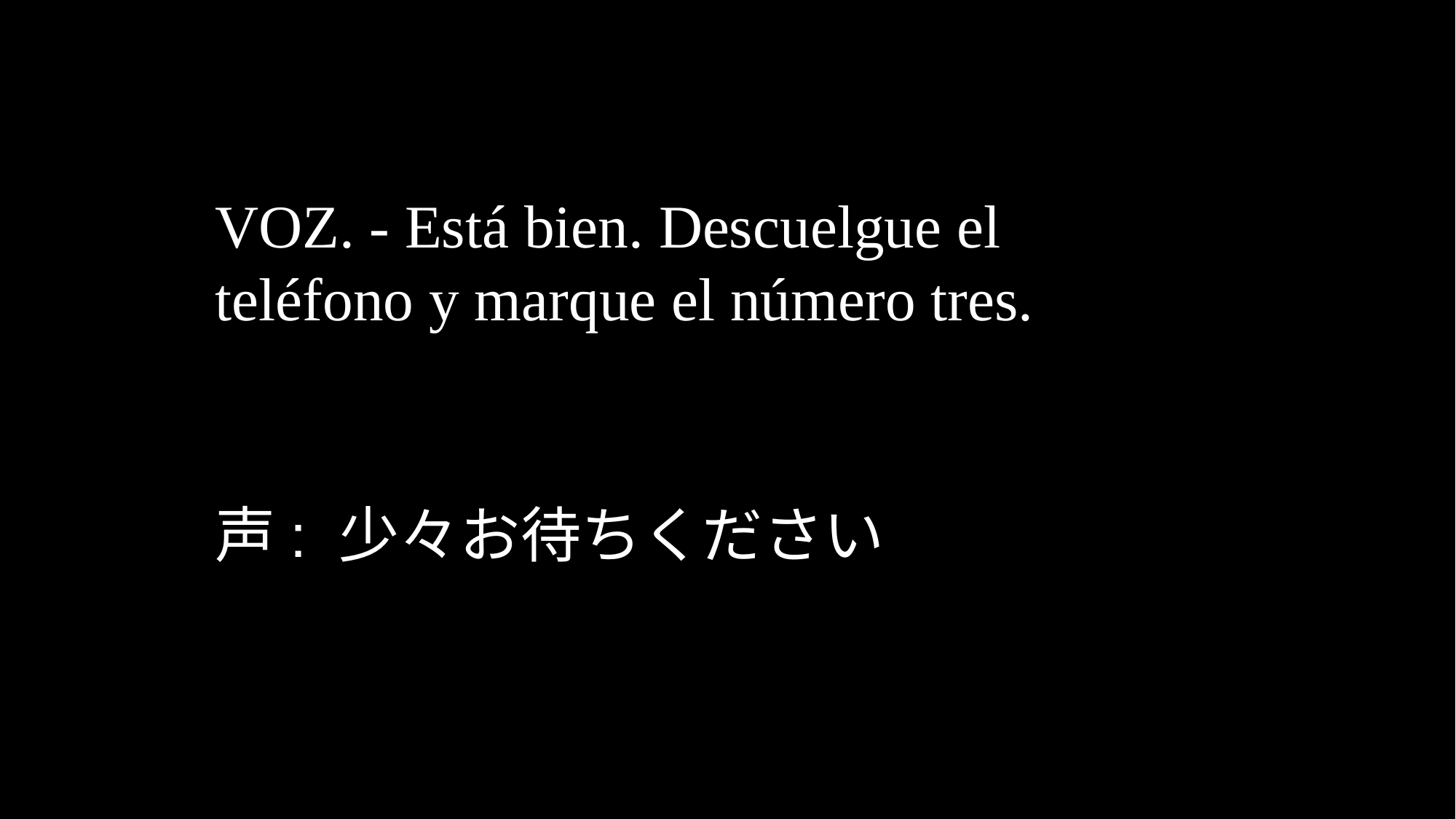

VOZ. - Está bien. Descuelgue el teléfono y marque el número tres.

声: 少々お待ちください